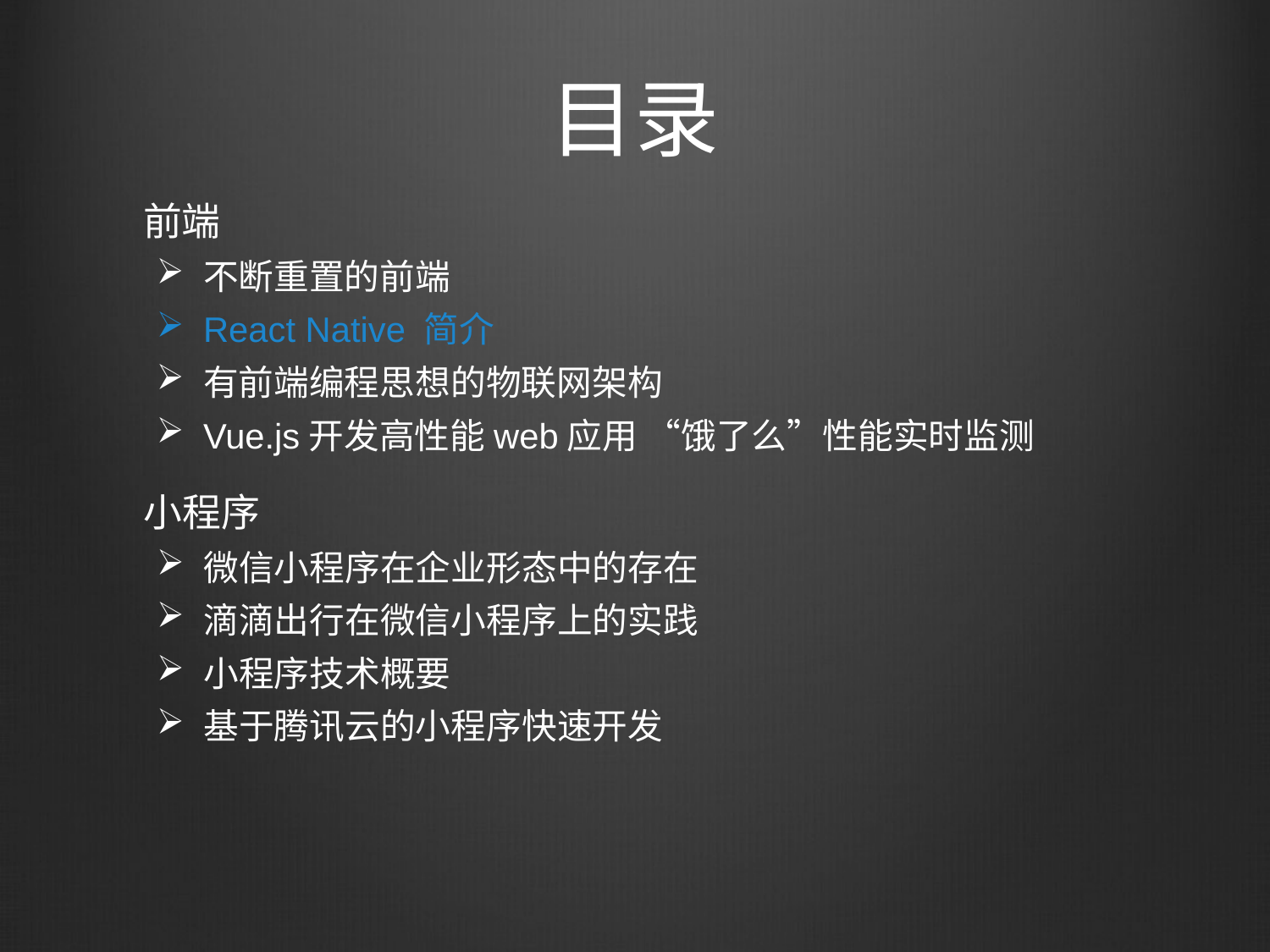

# 目录
   前端
不断重置的前端
React Native 简介
有前端编程思想的物联网架构
Vue.js开发高性能web应用 “饿了么”性能实时监测

   小程序
微信小程序在企业形态中的存在
滴滴出行在微信小程序上的实践
小程序技术概要
基于腾讯云的小程序快速开发